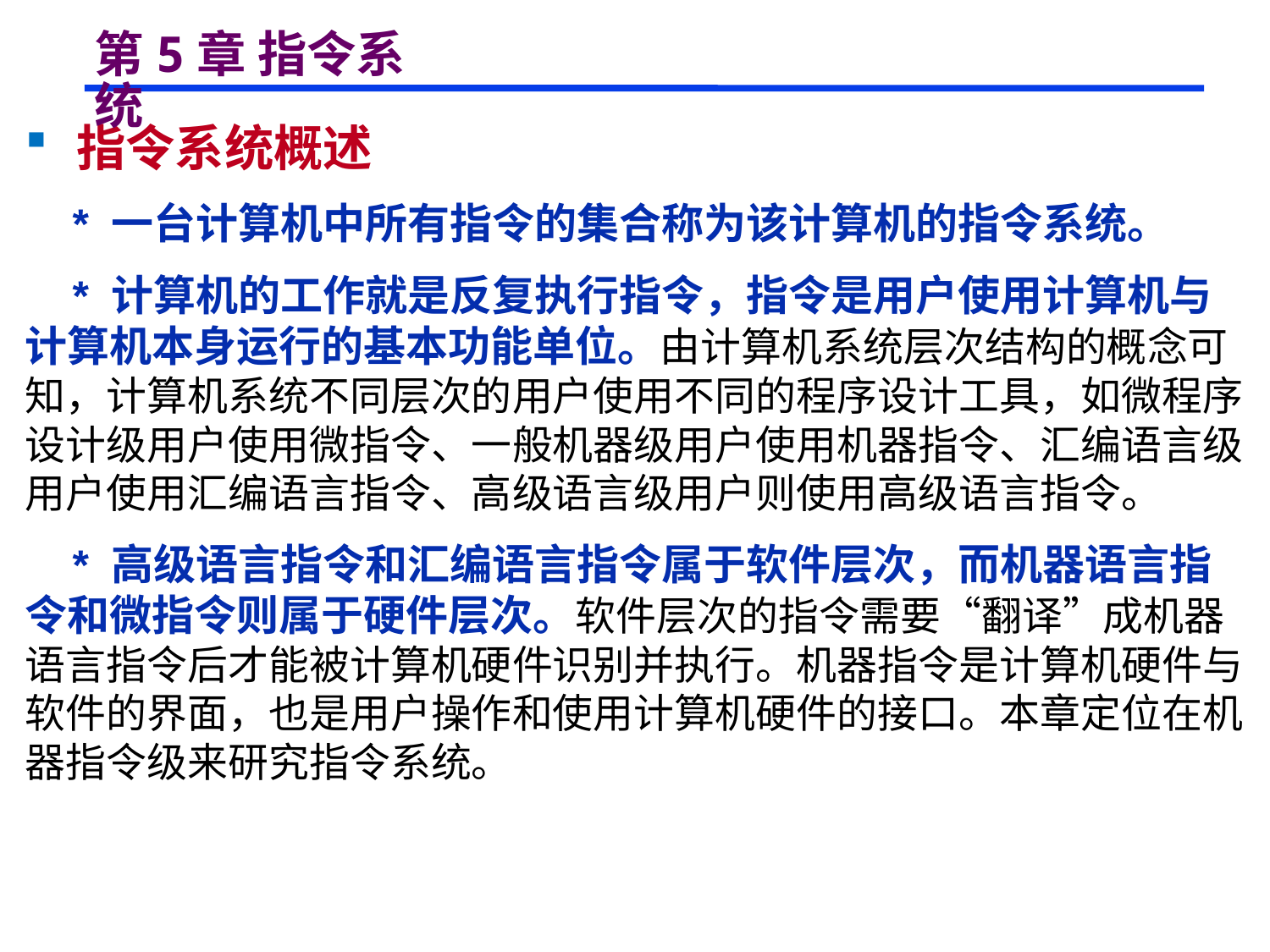

# 第5章 指令系统
 指令系统概述
    * 一台计算机中所有指令的集合称为该计算机的指令系统。
    * 计算机的工作就是反复执行指令，指令是用户使用计算机与计算机本身运行的基本功能单位。由计算机系统层次结构的概念可知，计算机系统不同层次的用户使用不同的程序设计工具，如微程序设计级用户使用微指令、一般机器级用户使用机器指令、汇编语言级用户使用汇编语言指令、高级语言级用户则使用高级语言指令。
    * 高级语言指令和汇编语言指令属于软件层次，而机器语言指令和微指令则属于硬件层次。软件层次的指令需要“翻译”成机器语言指令后才能被计算机硬件识别并执行。机器指令是计算机硬件与软件的界面，也是用户操作和使用计算机硬件的接口。本章定位在机器指令级来研究指令系统。